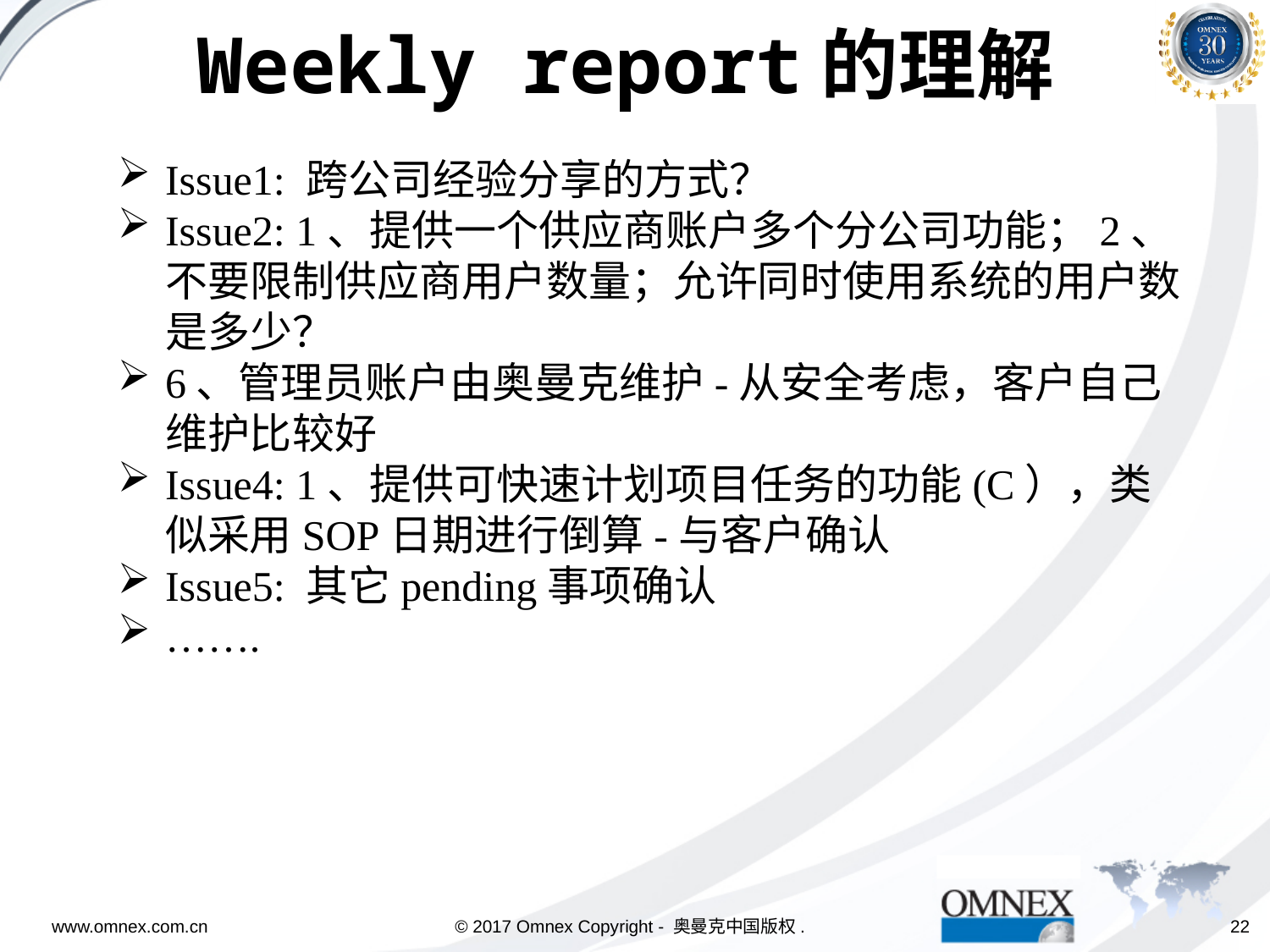

Weekly report的理解
Issue1: 跨公司经验分享的方式？
Issue2: 1、提供一个供应商账户多个分公司功能；2、不要限制供应商用户数量；允许同时使用系统的用户数是多少？
6、管理员账户由奥曼克维护-从安全考虑，客户自己维护比较好
Issue4: 1、提供可快速计划项目任务的功能(C），类似采用SOP日期进行倒算-与客户确认
Issue5: 其它pending事项确认
…….